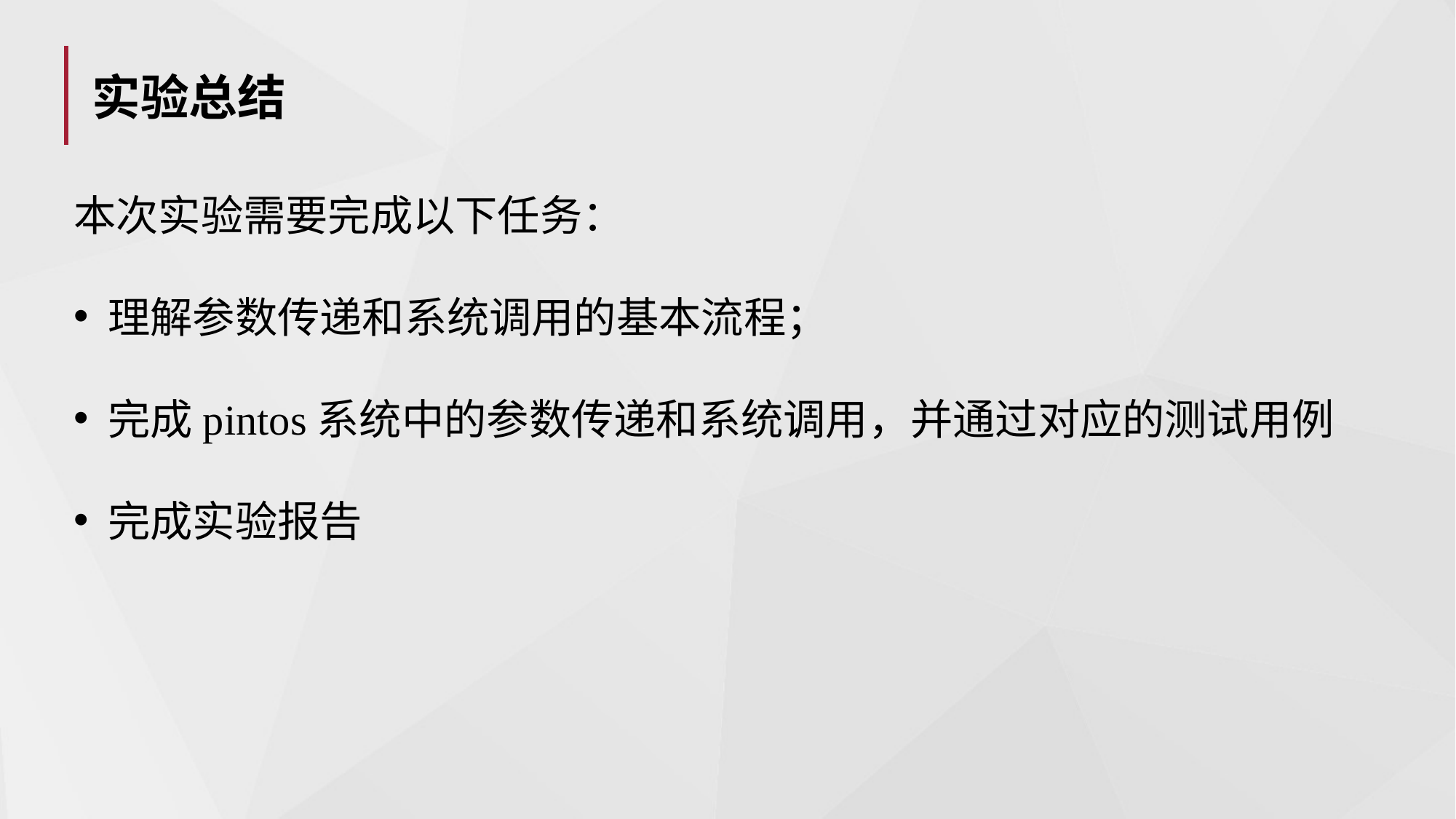

实验总结
本次实验需要完成以下任务：

理解参数传递和系统调用的基本流程；

完成pintos系统中的参数传递和系统调用，并通过对应的测试用例

完成实验报告